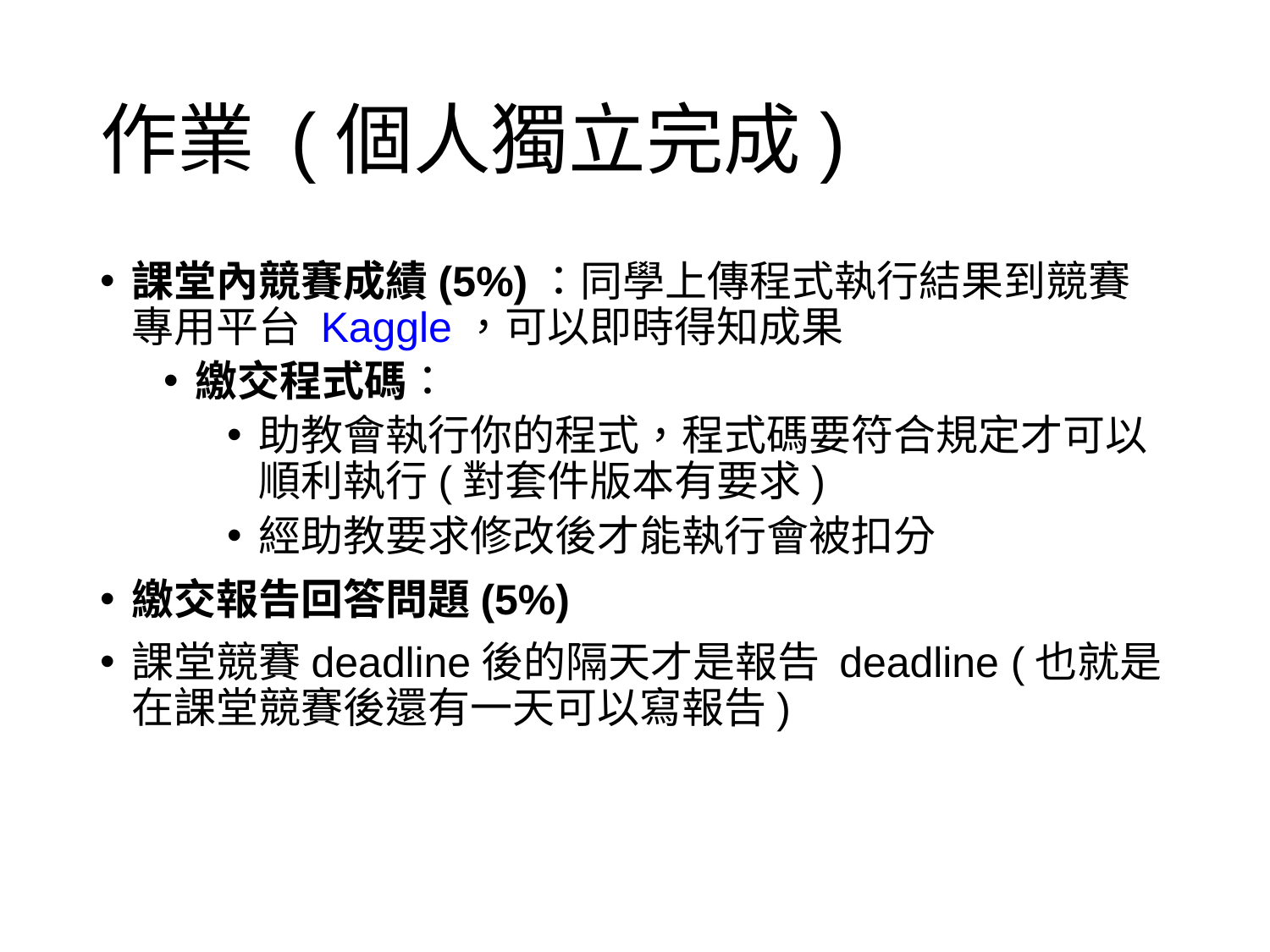

# 作業 (個人獨立完成)
課堂內競賽成績(5%)：同學上傳程式執行結果到競賽專用平台 Kaggle，可以即時得知成果
繳交程式碼：
助教會執行你的程式，程式碼要符合規定才可以順利執行(對套件版本有要求)
經助教要求修改後才能執行會被扣分
繳交報告回答問題(5%)
課堂競賽deadline後的隔天才是報告 deadline (也就是在課堂競賽後還有一天可以寫報告)